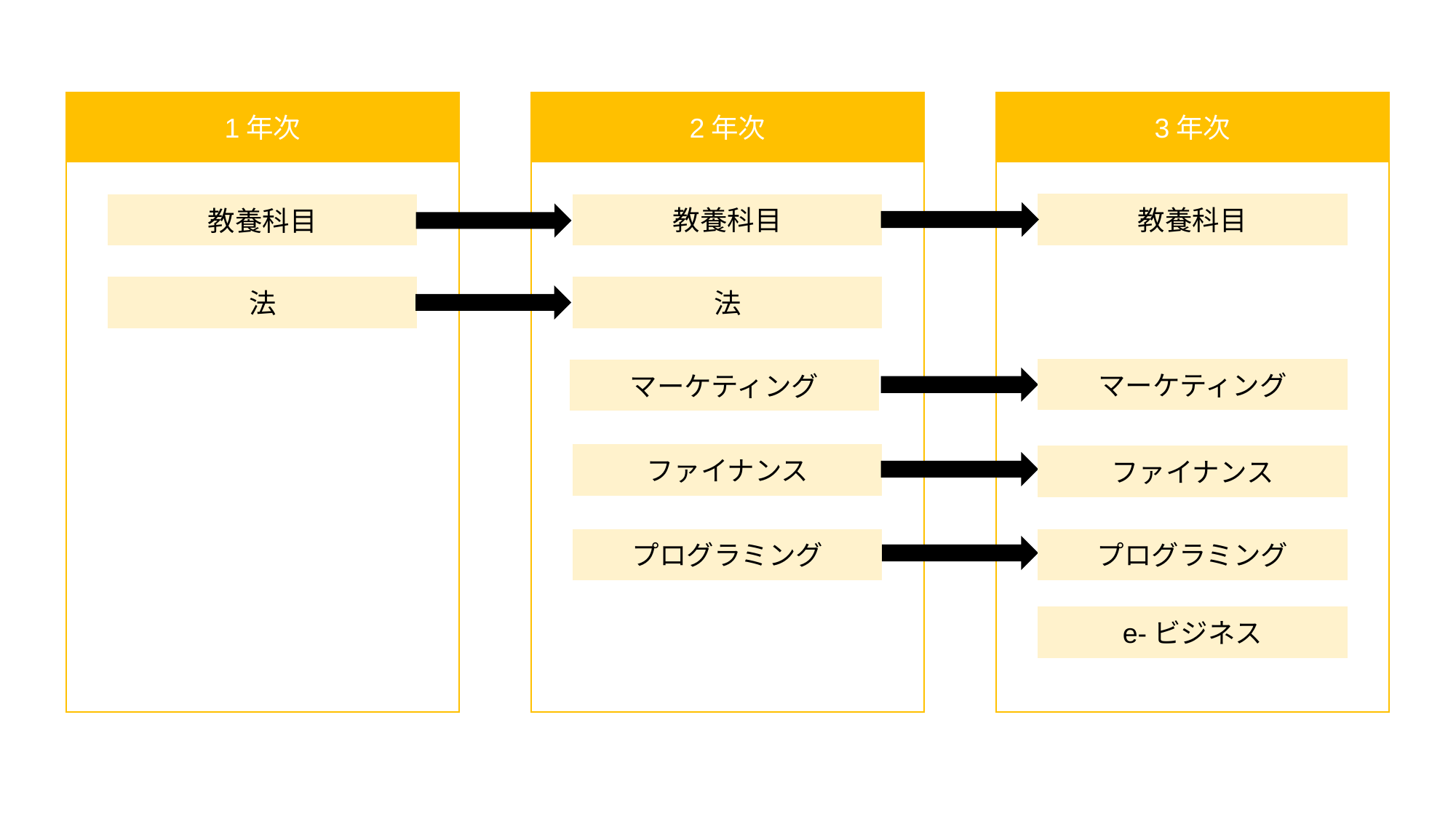

1年次
2年次
3年次

教養科目
教養科目
教養科目

法
法

マーケティング
マーケティング

ファイナンス
ファイナンス

プログラミング
プログラミング
e-ビジネス